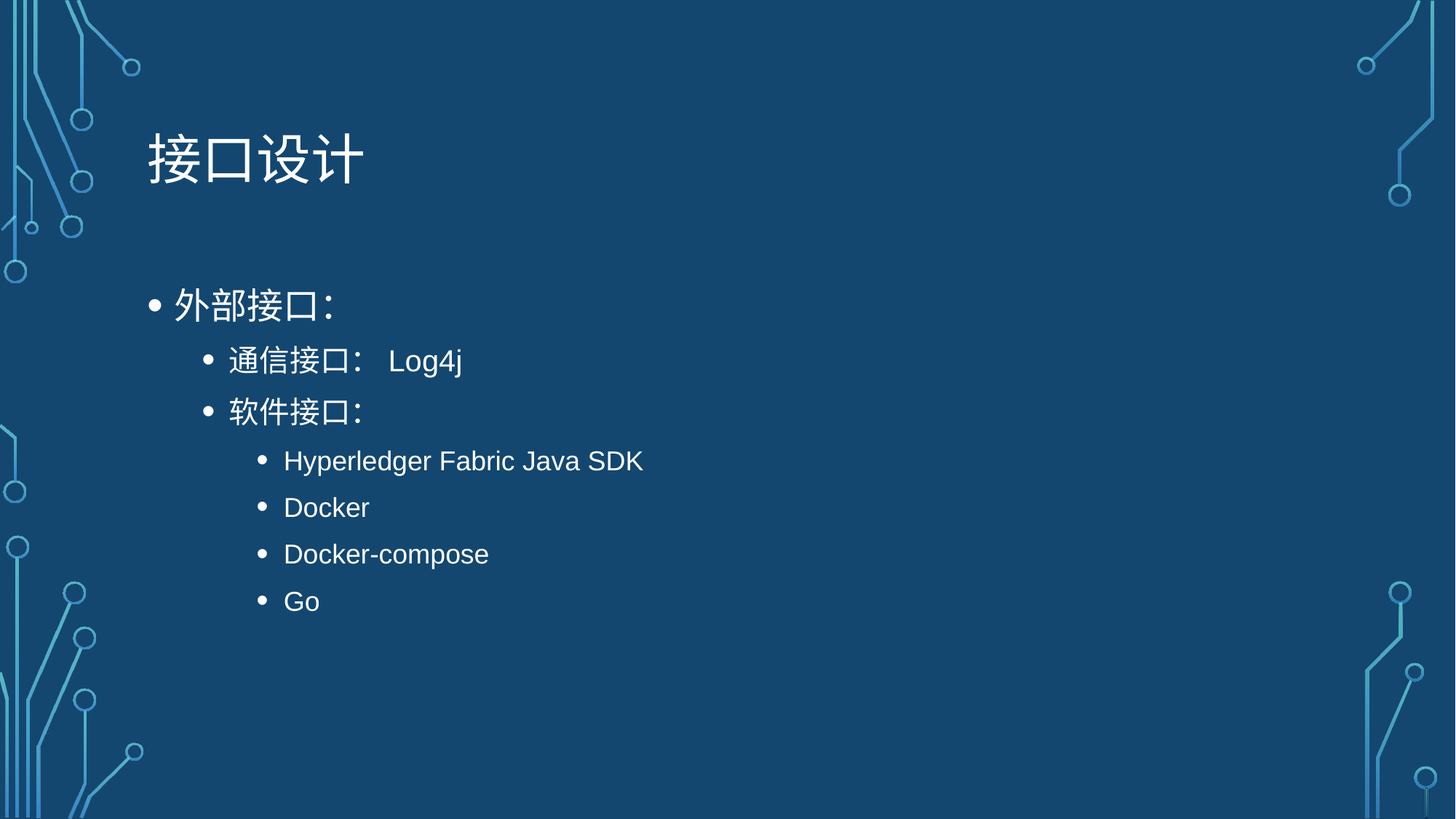

# 接口设计
外部接口：
通信接口：Log4j
软件接口：
Hyperledger Fabric Java SDK
Docker
Docker-compose
Go